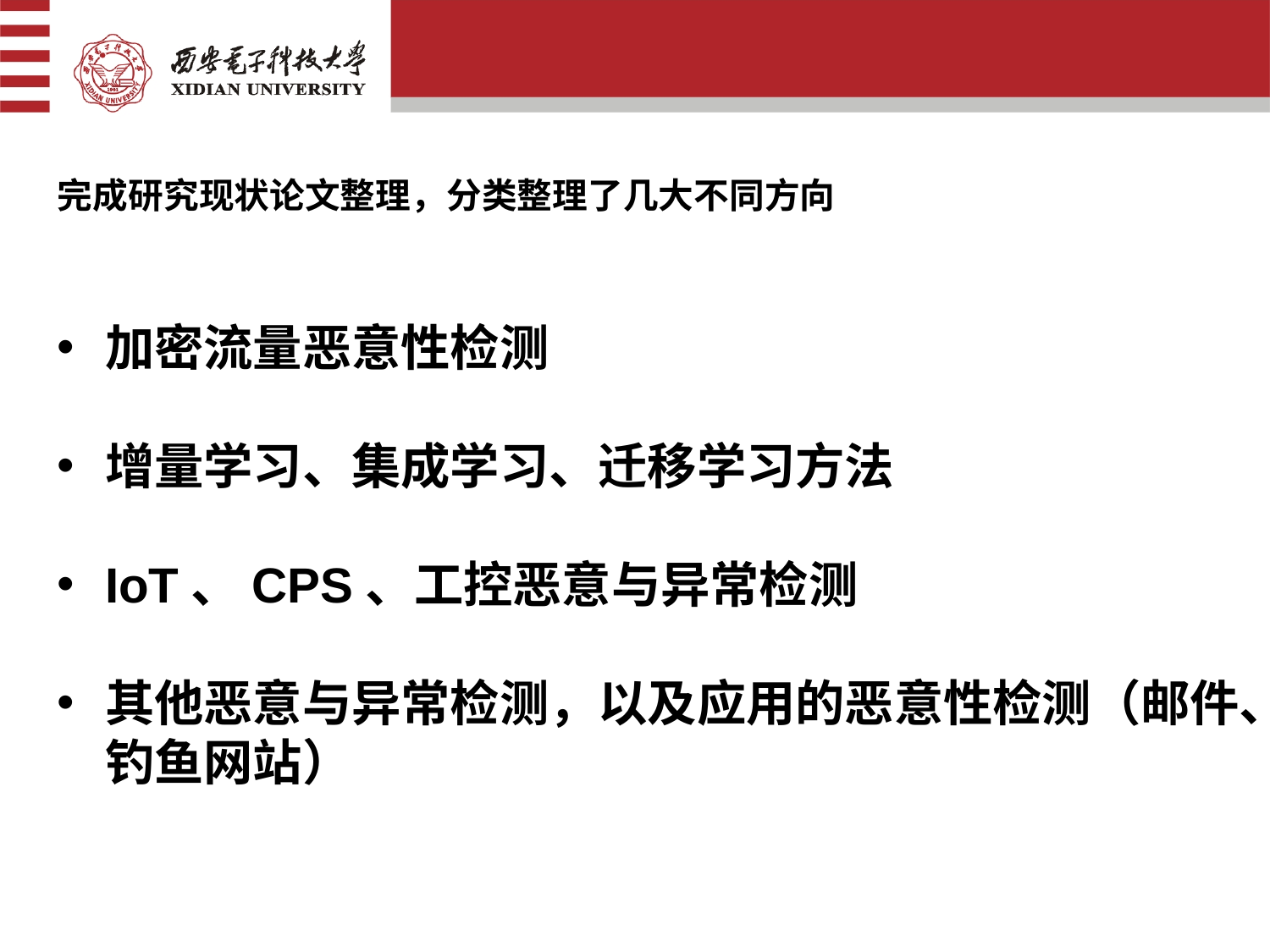

完成研究现状论文整理，分类整理了几大不同方向

加密流量恶意性检测

增量学习、集成学习、迁移学习方法

IoT、CPS、工控恶意与异常检测

其他恶意与异常检测，以及应用的恶意性检测（邮件、钓鱼网站）